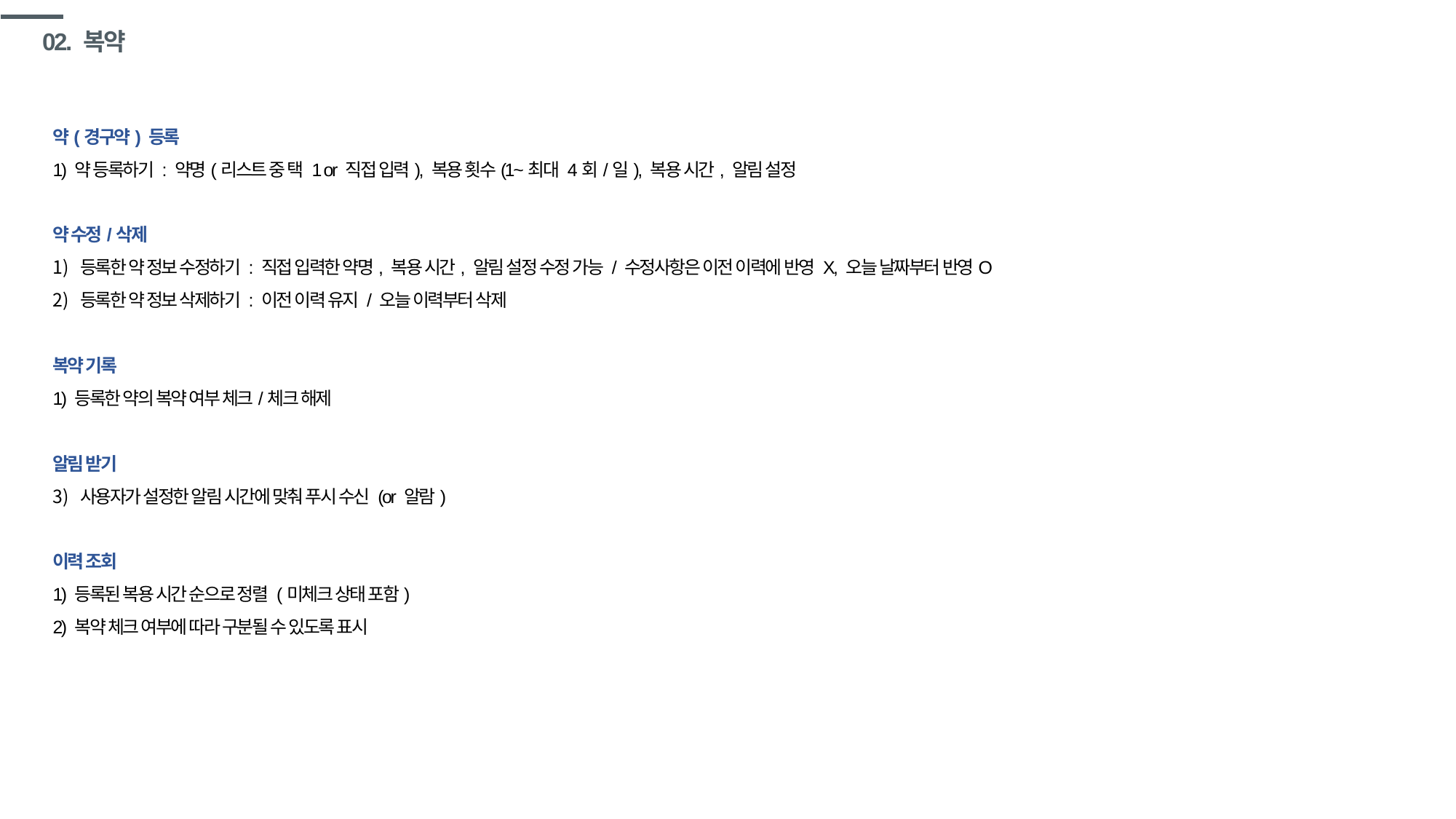

# 02. 복약
약(경구약) 등록
1) 약 등록하기 : 약명(리스트 중 택 1 or 직접 입력), 복용 횟수(1~최대 4회/일), 복용 시간, 알림 설정

약 수정/삭제
등록한 약 정보 수정하기 : 직접 입력한 약명, 복용 시간, 알림 설정 수정 가능 / 수정사항은 이전 이력에 반영 X, 오늘 날짜부터 반영O
등록한 약 정보 삭제하기 : 이전 이력 유지 / 오늘 이력부터 삭제

복약 기록
1) 등록한 약의 복약 여부 체크/체크 해제

알림 받기
사용자가 설정한 알림 시간에 맞춰 푸시 수신 (or 알람)

이력 조회
1) 등록된 복용 시간 순으로 정렬 (미체크 상태 포함)
2) 복약 체크 여부에 따라 구분될 수 있도록 표시